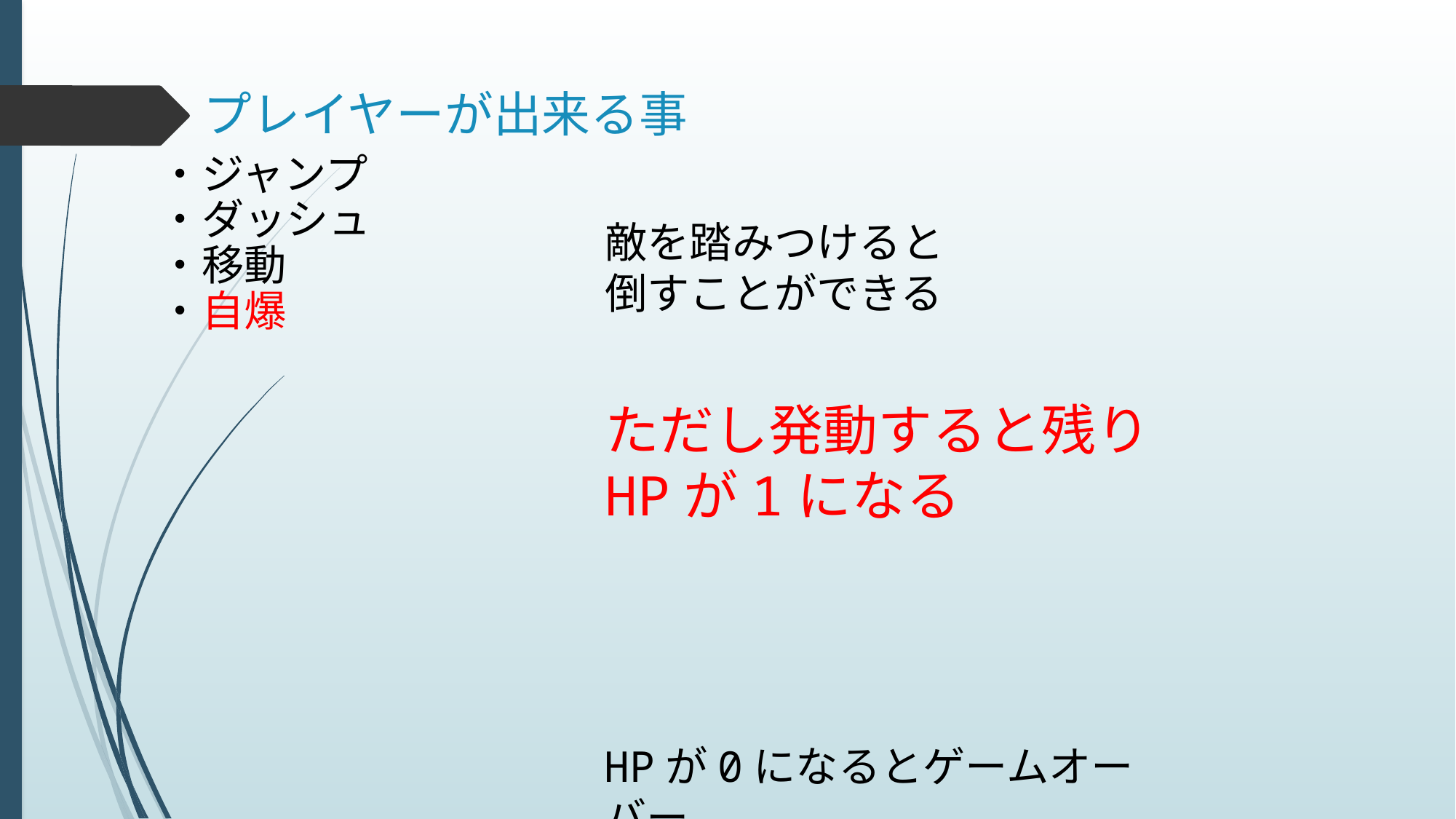

プレイヤーが出来る事
・ジャンプ
・ダッシュ
・移動
・自爆
敵を踏みつけると倒すことができる
ただし発動すると残りHPが1になる
HPが0になるとゲームオーバー